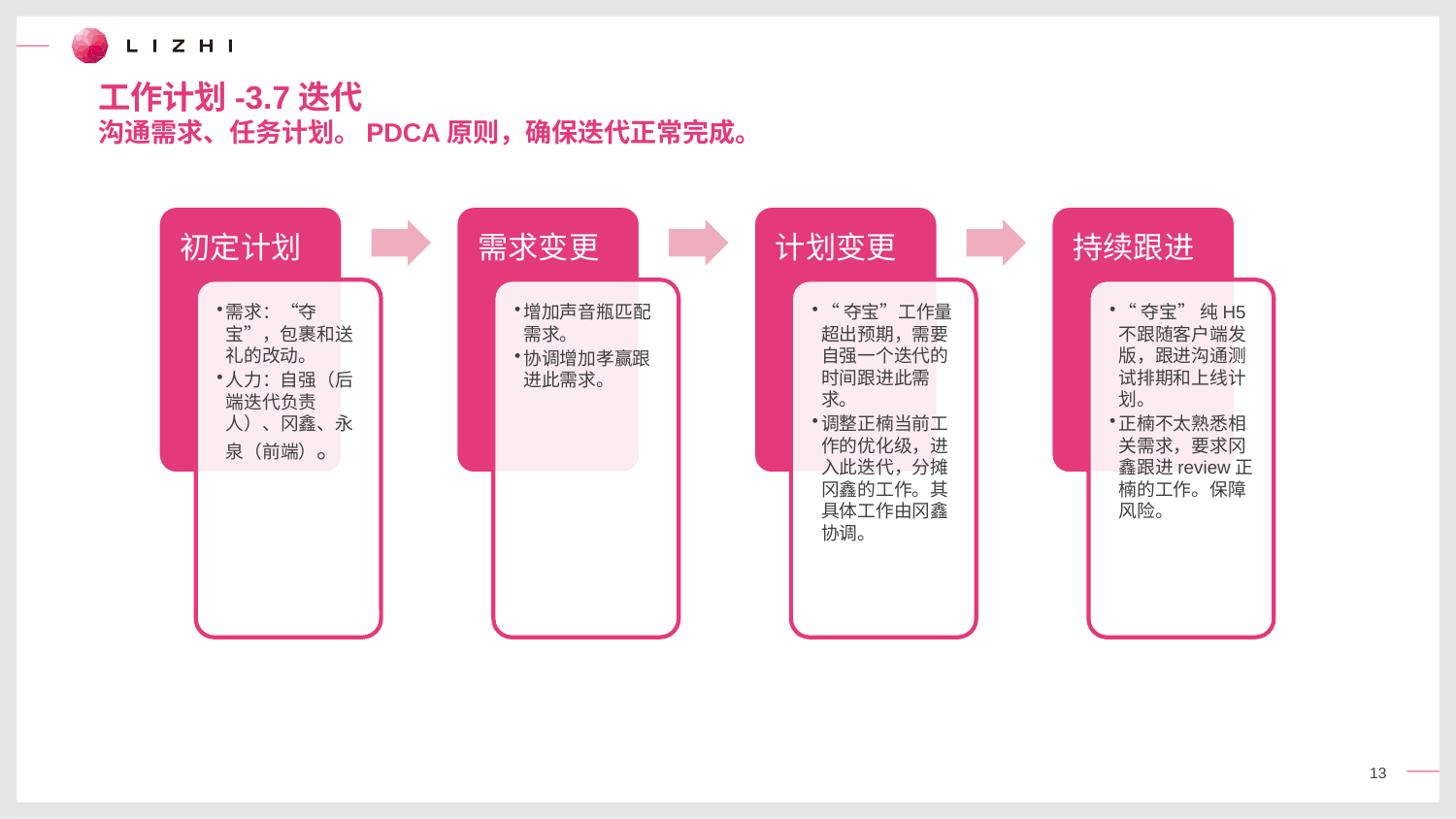

工作计划-3.7迭代
沟通需求、任务计划。PDCA原则，确保迭代正常完成。
初定计划
需求：“夺宝”，包裹和送礼的改动。
人力：自强（后端迭代负责人）、冈鑫、永泉（前端）。

需求变更
增加声音瓶匹配需求。
协调增加孝赢跟进此需求。

计划变更
“夺宝”工作量超出预期，需要自强一个迭代的时间跟进此需求。
调整正楠当前工作的优化级，进入此迭代，分摊冈鑫的工作。其具体工作由冈鑫协调。

持续跟进
“夺宝” 纯H5不跟随客户端发版，跟进沟通测试排期和上线计划。
正楠不太熟悉相关需求，要求冈鑫跟进review正楠的工作。保障风险。
13